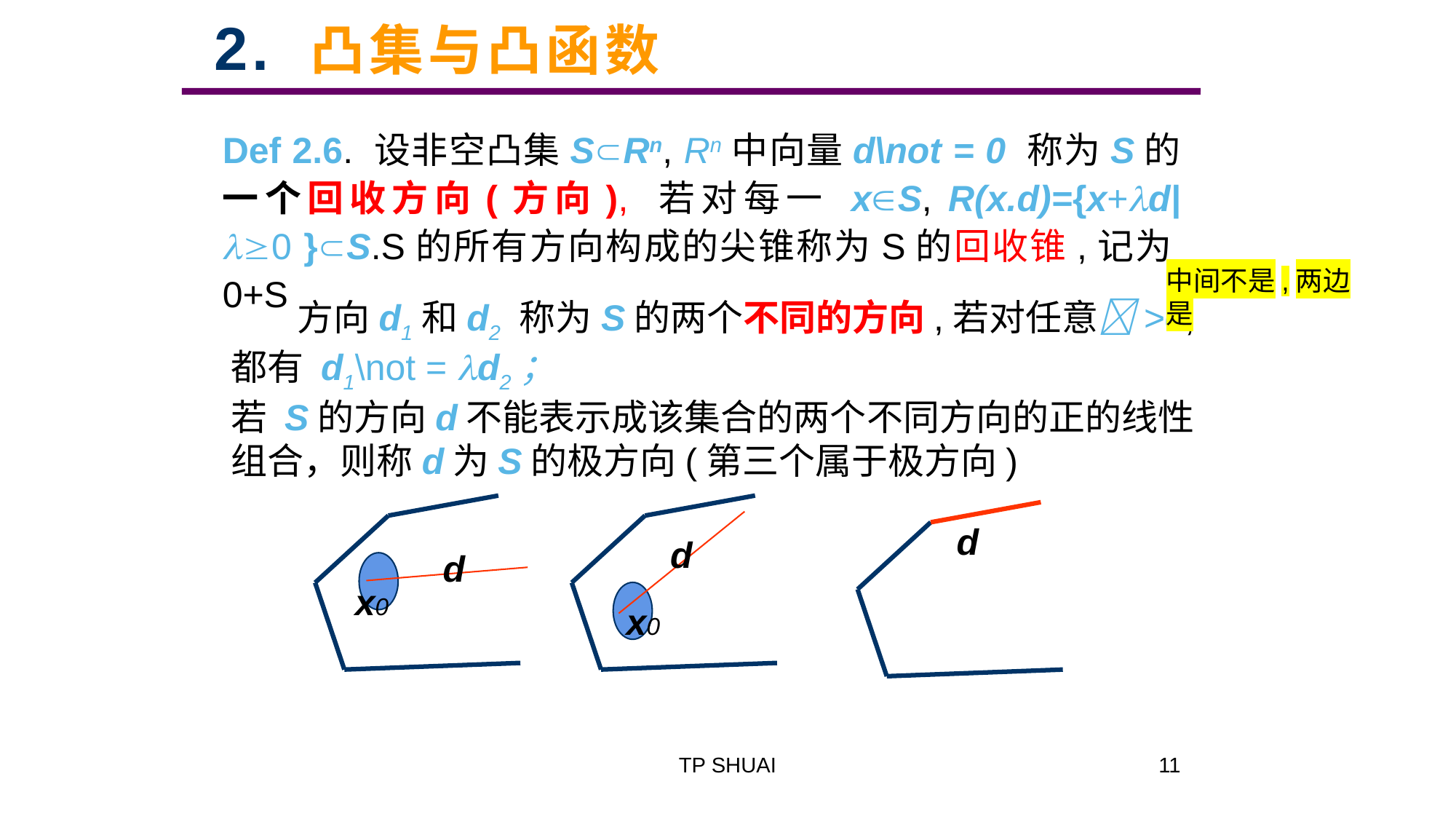

2. 凸集与凸函数

Def 2.6. 设非空凸集S⊂Rn, Rn中向量d\not = 0 称为S的一个回收方向(方向), 若对每一 x∈S, R(x.d)={x+λd| λ≥0 }⊂S.S的所有方向构成的尖锥称为S的回收锥,记为0+S
中间不是,两边是
       方向d1和d2 称为S的两个不同的方向,若对任意λ>0,
都有 d1\not = λd2；
若 S的方向d不能表示成该集合的两个不同方向的正的线性组合，则称d为S的极方向(第三个属于极方向)

d

d

d

x0

x0

TP SHUAI
11